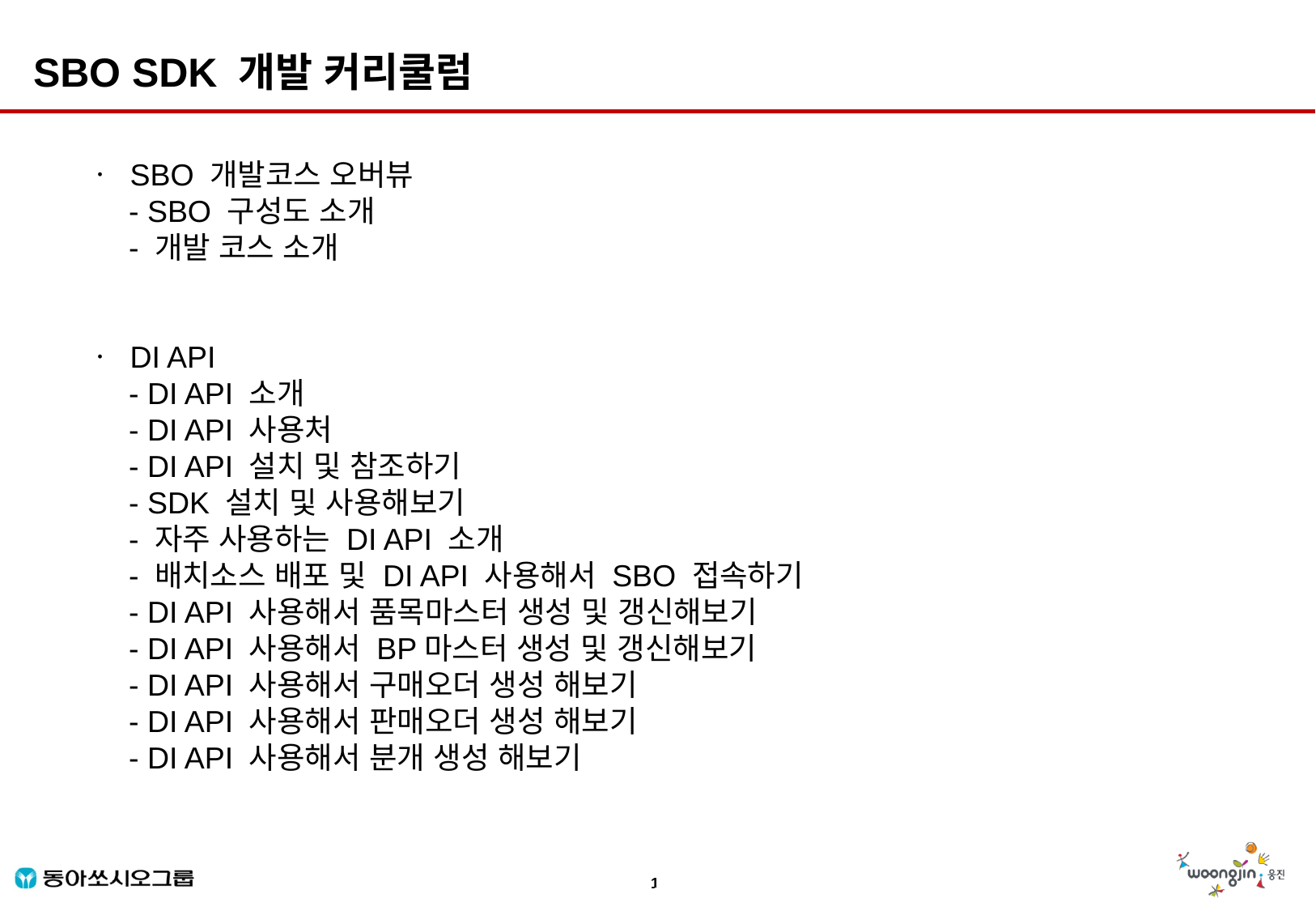

SBO SDK 개발 커리쿨럼
ㆍ SBO 개발코스 오버뷰
     - SBO 구성도 소개
     - 개발 코스 소개

ㆍ DI API
     - DI API 소개
     - DI API 사용처
     - DI API 설치 및 참조하기
     - SDK 설치 및 사용해보기
     - 자주 사용하는 DI API 소개
     - 배치소스 배포 및 DI API 사용해서 SBO 접속하기
     - DI API 사용해서 품목마스터 생성 및 갱신해보기
     - DI API 사용해서 BP마스터 생성 및 갱신해보기
     - DI API 사용해서 구매오더 생성 해보기
     - DI API 사용해서 판매오더 생성 해보기
     - DI API 사용해서 분개 생성 해보기